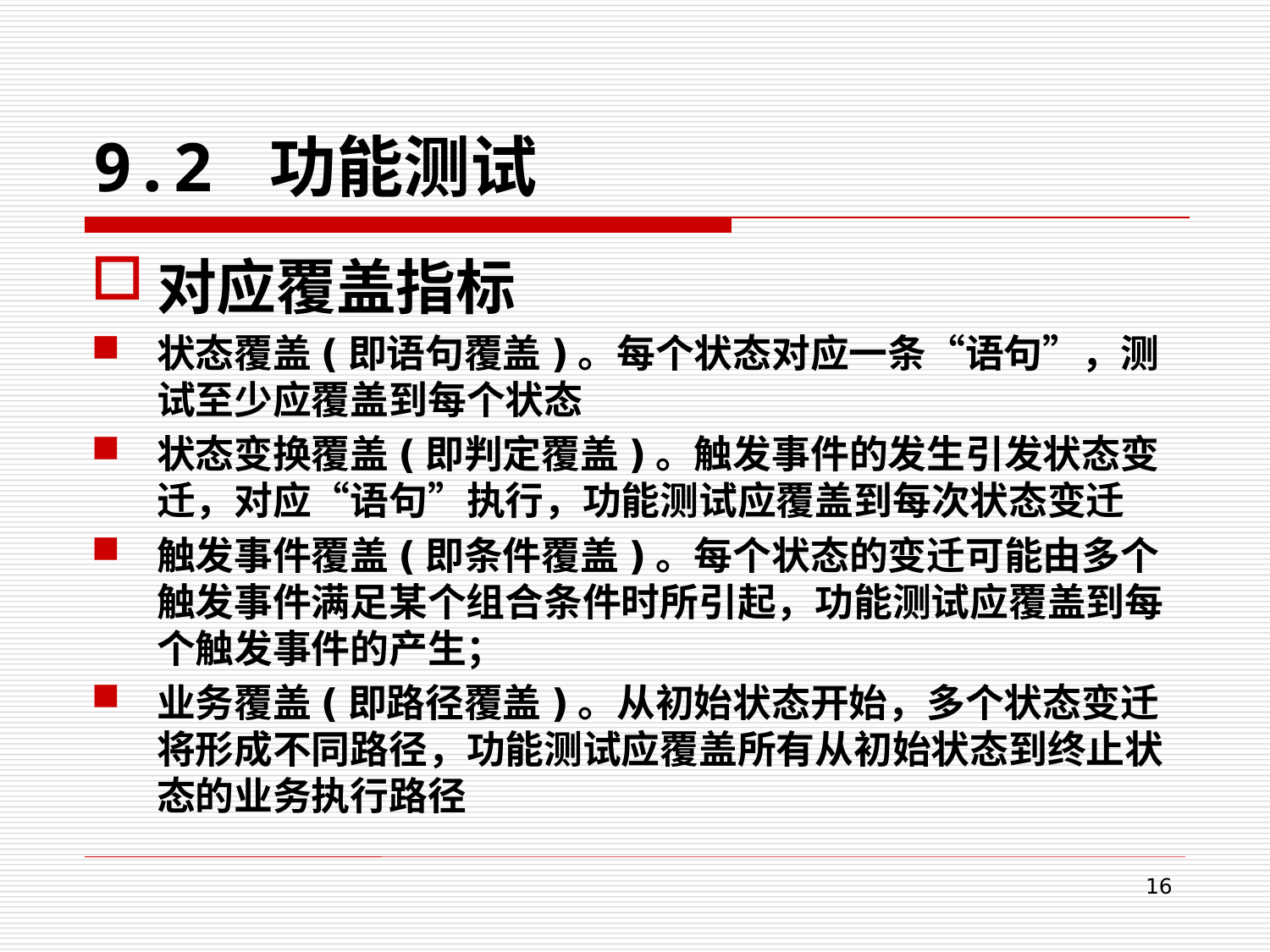

9.2 功能测试
对应覆盖指标
状态覆盖(即语句覆盖)。每个状态对应一条“语句”，测试至少应覆盖到每个状态
状态变换覆盖(即判定覆盖)。触发事件的发生引发状态变迁，对应“语句”执行，功能测试应覆盖到每次状态变迁
触发事件覆盖(即条件覆盖)。每个状态的变迁可能由多个触发事件满足某个组合条件时所引起，功能测试应覆盖到每个触发事件的产生；
业务覆盖(即路径覆盖)。从初始状态开始，多个状态变迁将形成不同路径，功能测试应覆盖所有从初始状态到终止状态的业务执行路径
16